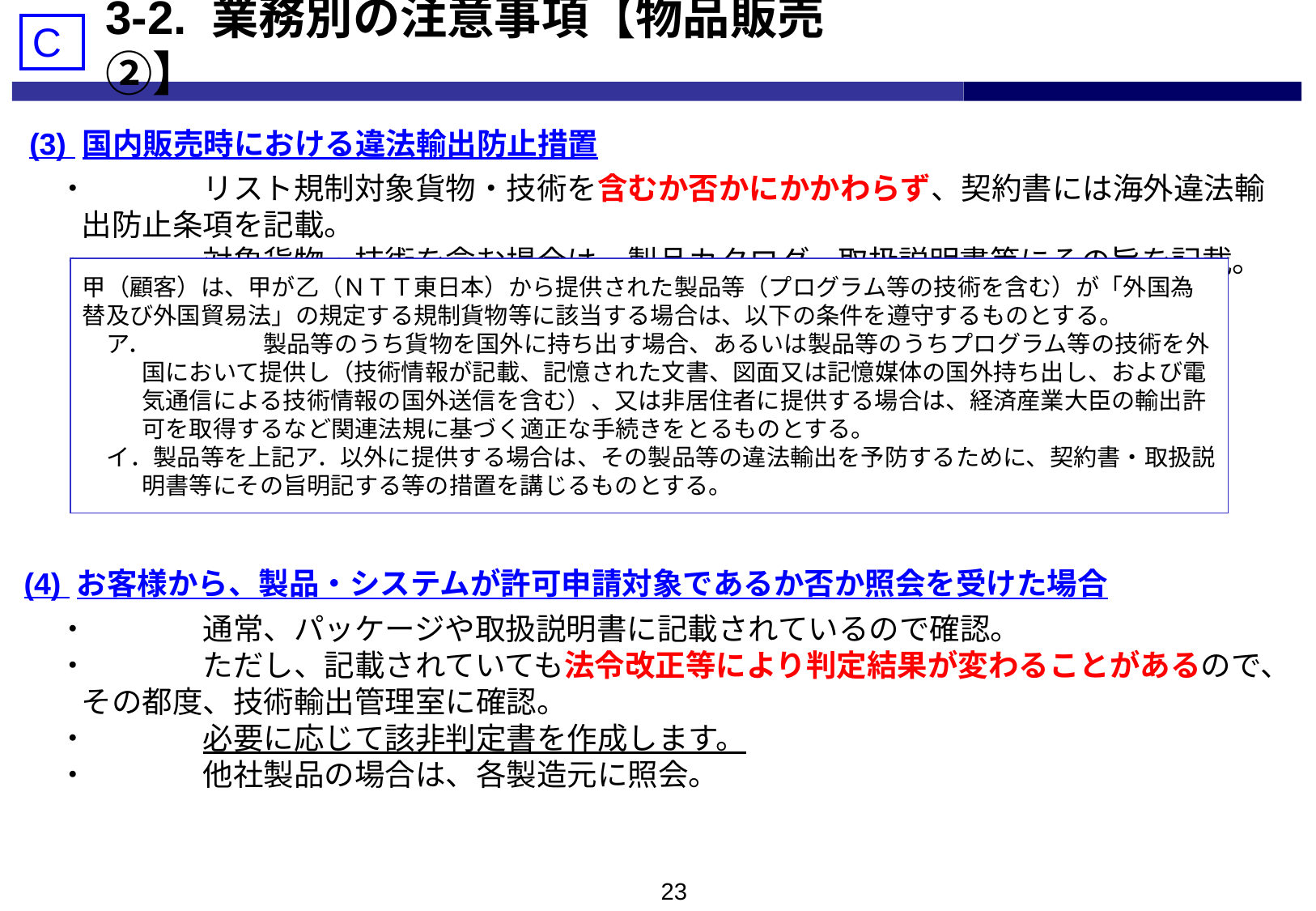

3-2. 業務別の注意事項【物品販売②】

(3) 国内販売時における違法輸出防止措置
・	リスト規制対象貨物・技術を含むか否かにかかわらず、契約書には海外違法輸出防止条項を記載。
・	対象貨物・技術を含む場合は、製品カタログ、取扱説明書等にその旨を記載。
甲（顧客）は、甲が乙（ＮＴＴ東日本）から提供された製品等（プログラム等の技術を含む）が「外国為替及び外国貿易法」の規定する規制貨物等に該当する場合は、以下の条件を遵守するものとする。
　ア．	製品等のうち貨物を国外に持ち出す場合、あるいは製品等のうちプログラム等の技術を外国において提供し（技術情報が記載、記憶された文書、図面又は記憶媒体の国外持ち出し、および電気通信による技術情報の国外送信を含む）、又は非居住者に提供する場合は、経済産業大臣の輸出許可を取得するなど関連法規に基づく適正な手続きをとるものとする。
　イ．製品等を上記ア．以外に提供する場合は、その製品等の違法輸出を予防するために、契約書・取扱説明書等にその旨明記する等の措置を講じるものとする。
(4) お客様から、製品・システムが許可申請対象であるか否か照会を受けた場合
・	通常、パッケージや取扱説明書に記載されているので確認。
・	ただし、記載されていても法令改正等により判定結果が変わることがあるので、その都度、技術輸出管理室に確認。
・	必要に応じて該非判定書を作成します。
・	他社製品の場合は、各製造元に照会。
23